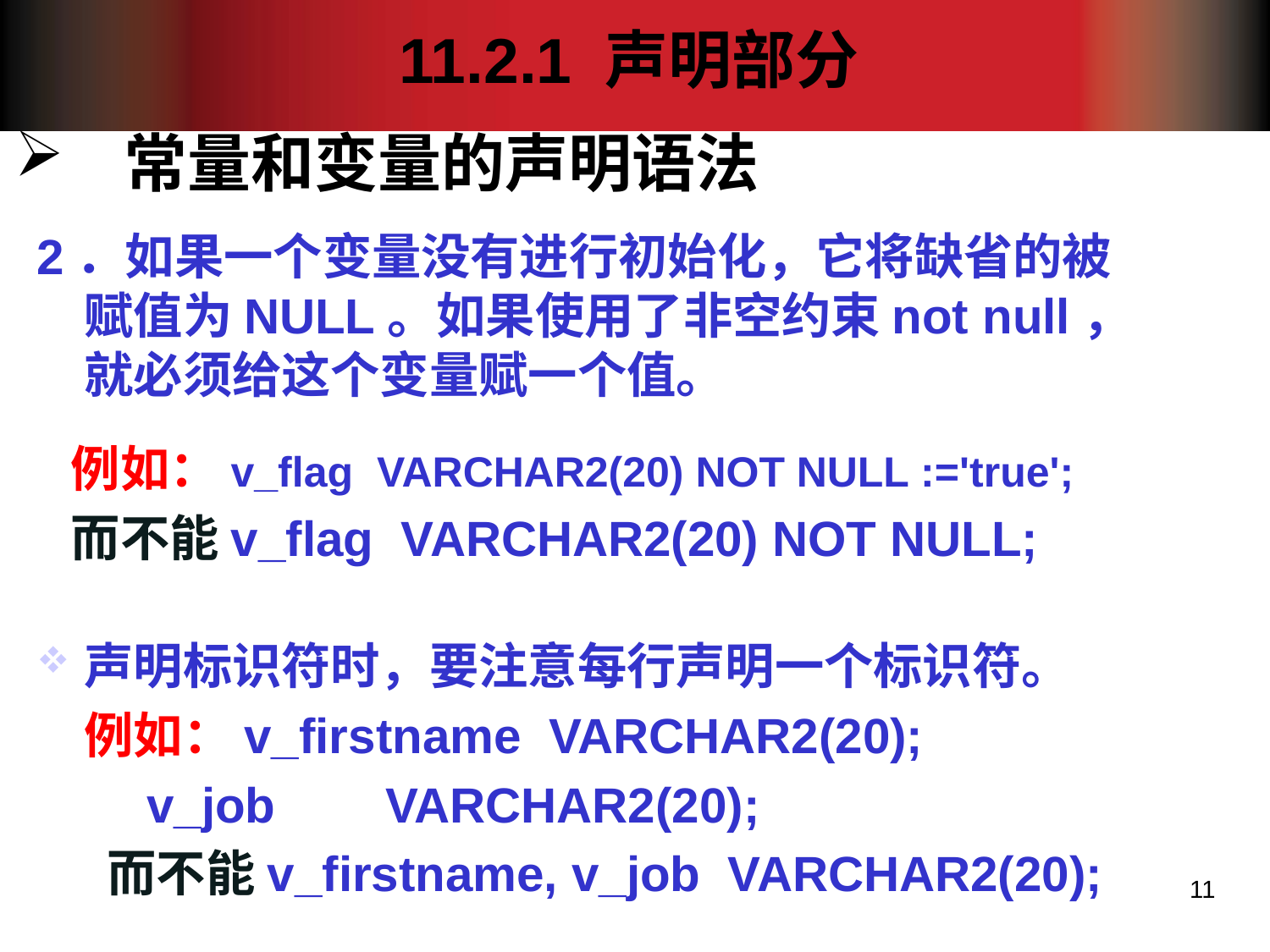

# 11.2.1 声明部分
 常量和变量的声明语法
2．如果一个变量没有进行初始化，它将缺省的被赋值为NULL。如果使用了非空约束not null，就必须给这个变量赋一个值。

  例如：v_flag  VARCHAR2(20) NOT NULL :='true';
  而不能v_flag  VARCHAR2(20) NOT NULL;
声明标识符时，要注意每行声明一个标识符。
	例如：v_firstname  VARCHAR2(20);
        v_job        VARCHAR2(20);
	 而不能v_firstname, v_job  VARCHAR2(20);
11